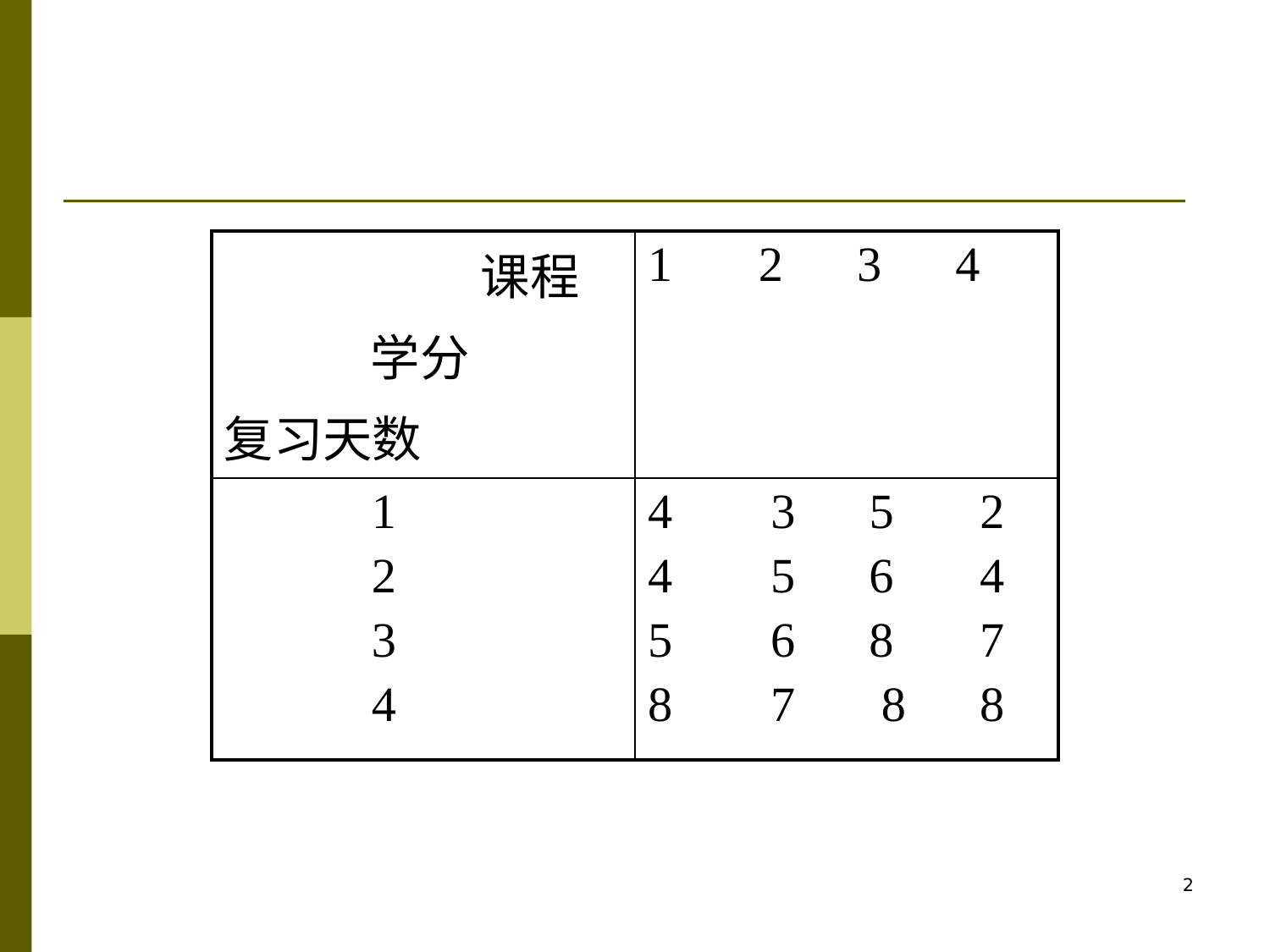

| 课程 学分 复习天数 | 1 2 3 4 |
| --- | --- |
| 1 2 3 4 | 3 5 2 4 5 6 4 5 6 8 7 8 7 8 8 |
2